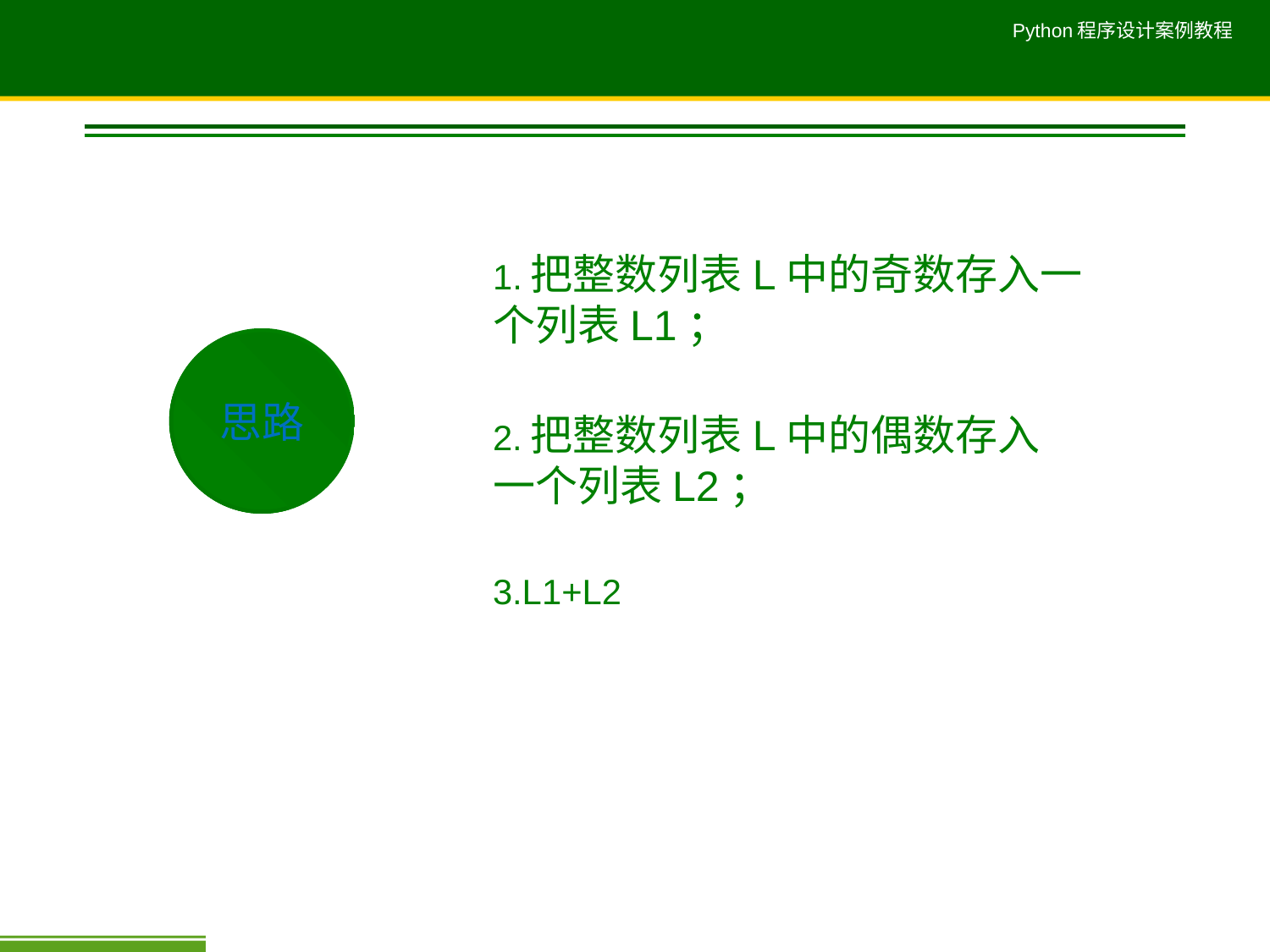

案例分析
1.把整数列表L中的奇数存入一个列表L1；

思路
2.把整数列表L中的偶数存入一个列表L2；
3.L1+L2